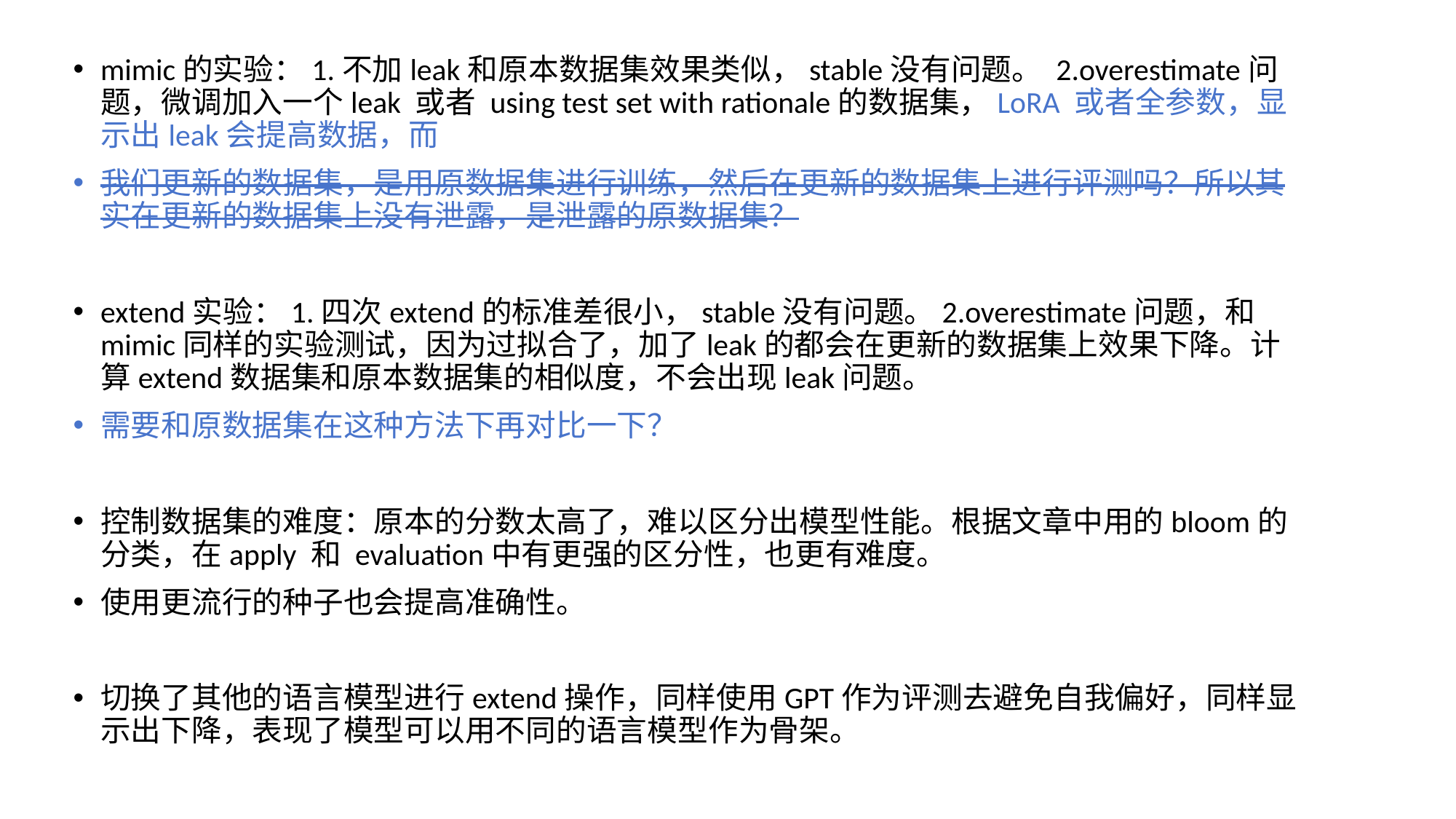

mimic的实验：1.不加leak和原本数据集效果类似，stable没有问题。 2.overestimate问题，微调加入一个leak 或者 using test set with rationale的数据集，LoRA 或者全参数，显示出leak会提高数据，而
我们更新的数据集，是用原数据集进行训练，然后在更新的数据集上进行评测吗？所以其实在更新的数据集上没有泄露，是泄露的原数据集？

extend实验：1.四次extend的标准差很小，stable没有问题。2.overestimate问题，和mimic同样的实验测试，因为过拟合了，加了leak的都会在更新的数据集上效果下降。计算extend数据集和原本数据集的相似度，不会出现leak问题。
需要和原数据集在这种方法下再对比一下？

控制数据集的难度：原本的分数太高了，难以区分出模型性能。根据文章中用的bloom的分类，在apply 和 evaluation中有更强的区分性，也更有难度。
使用更流行的种子也会提高准确性。

切换了其他的语言模型进行extend操作，同样使用GPT作为评测去避免自我偏好，同样显示出下降，表现了模型可以用不同的语言模型作为骨架。